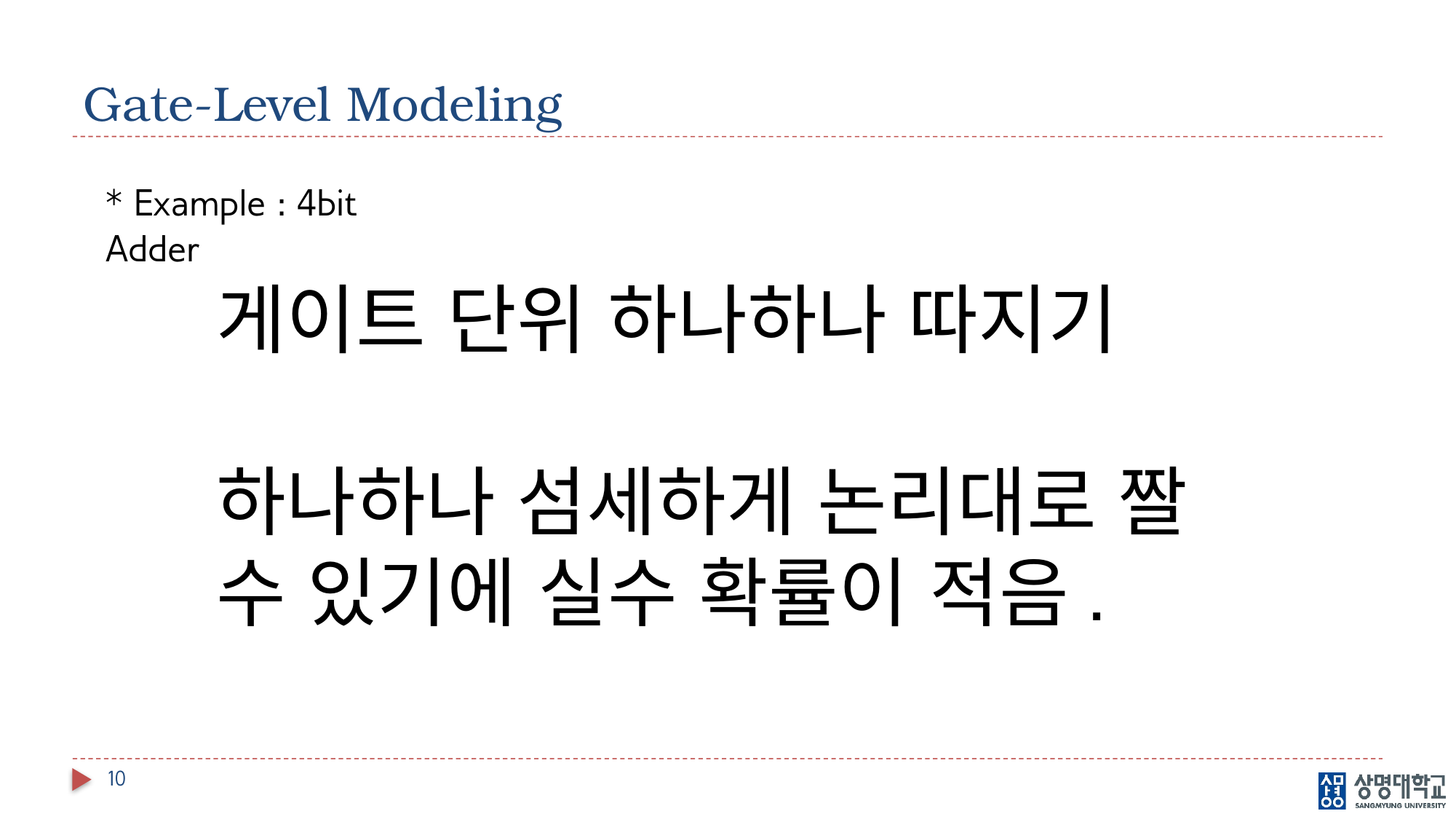

# Gate-Level Modeling
* Example : 4bit Adder
게이트 단위 하나하나 따지기

하나하나 섬세하게 논리대로 짤 수 있기에 실수 확률이 적음.
10